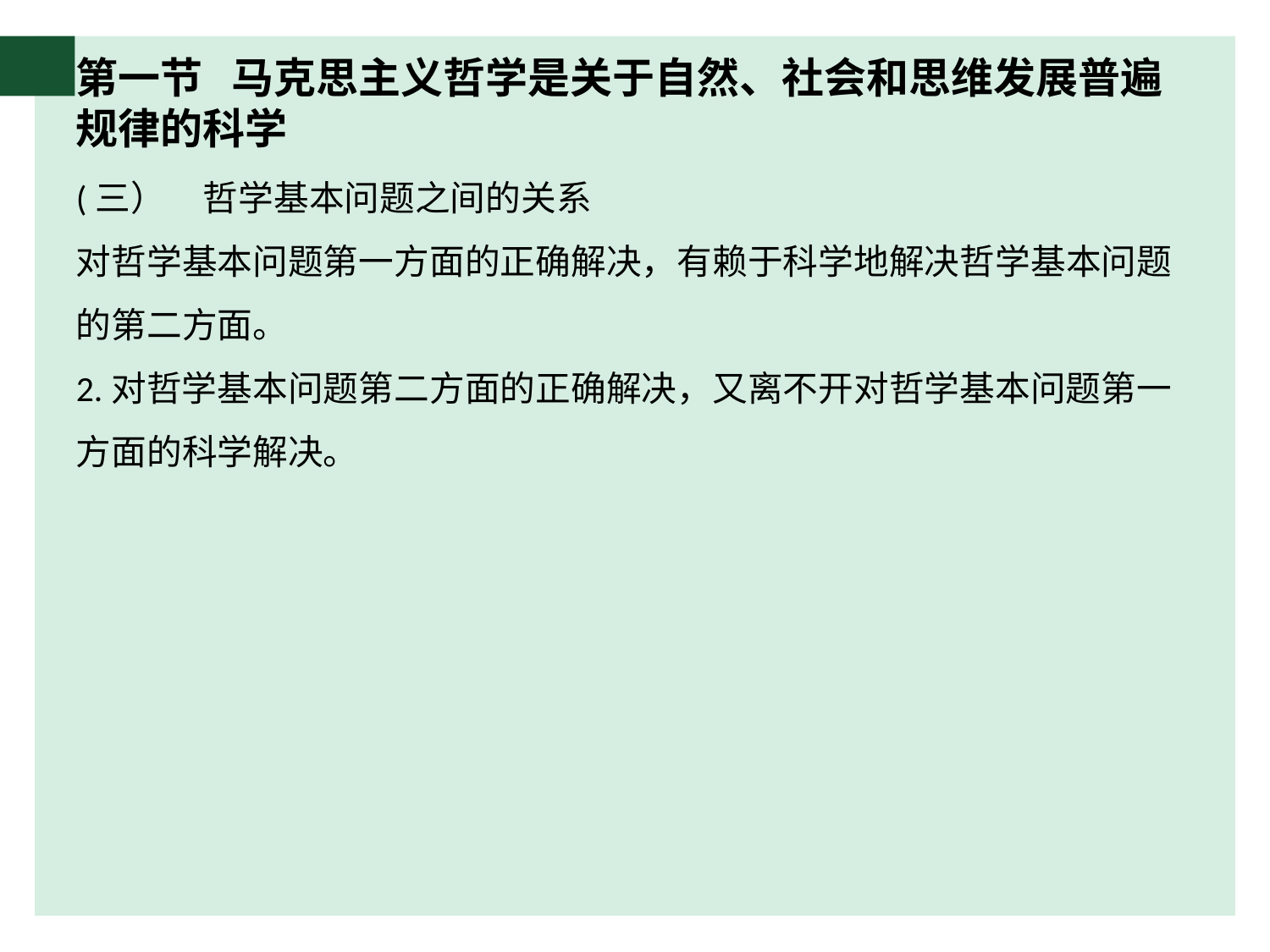

# 第一节   马克思主义哲学是关于自然、社会和思维发展普遍规律的科学
(三）	哲学基本问题之间的关系
对哲学基本问题第一方面的正确解决，有赖于科学地解决哲学基本问题的第二方面。
2.对哲学基本问题第二方面的正确解决，又离不开对哲学基本问题第一方面的科学解决。